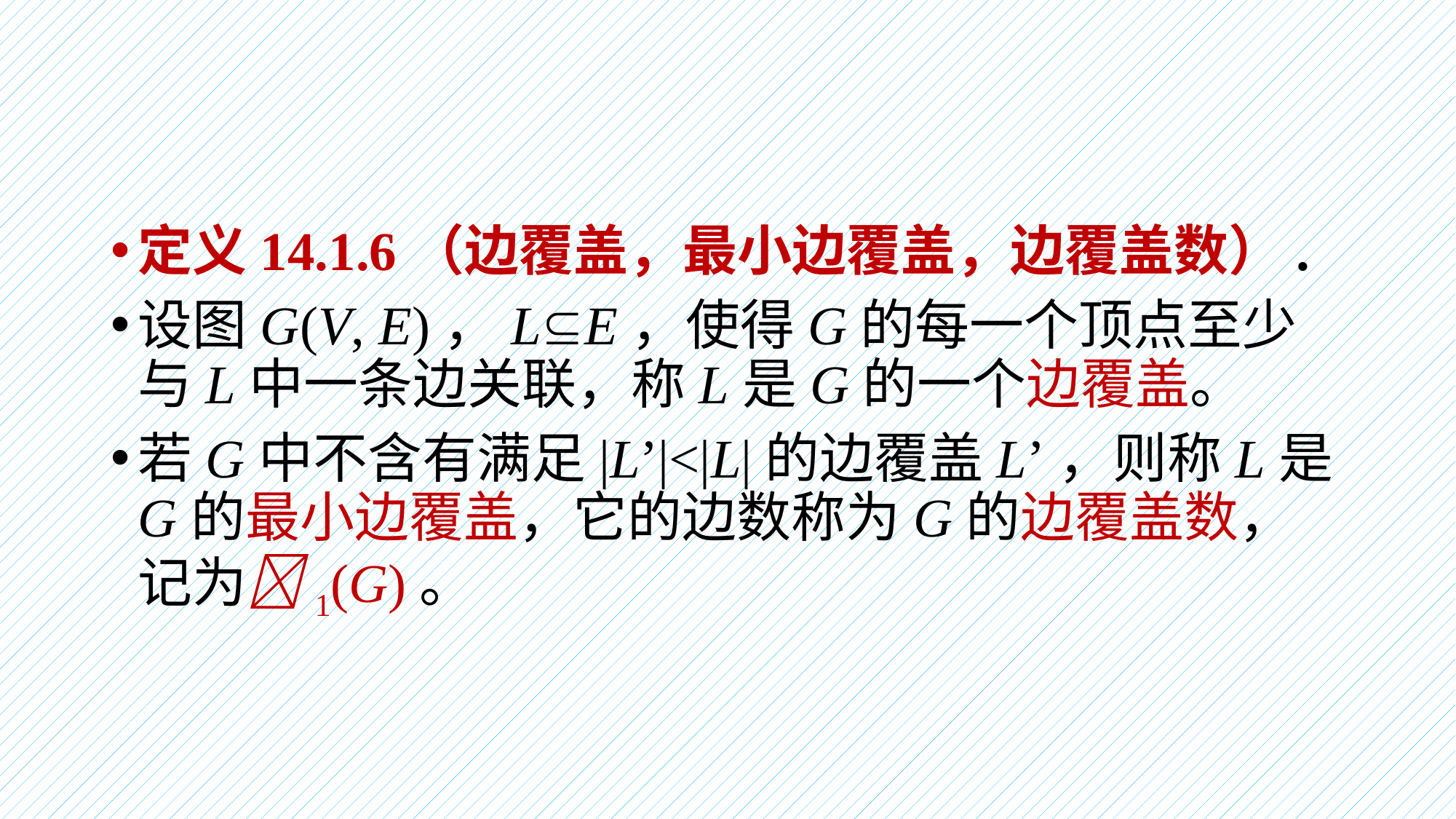

#
定义14.1.6（边覆盖，最小边覆盖，边覆盖数）.
设图G(V, E)，L⊆E，使得G的每一个顶点至少与L中一条边关联，称L是G的一个边覆盖。
若G中不含有满足|L’|<|L|的边覆盖L’，则称L是G的最小边覆盖，它的边数称为G的边覆盖数，记为α1(G)。